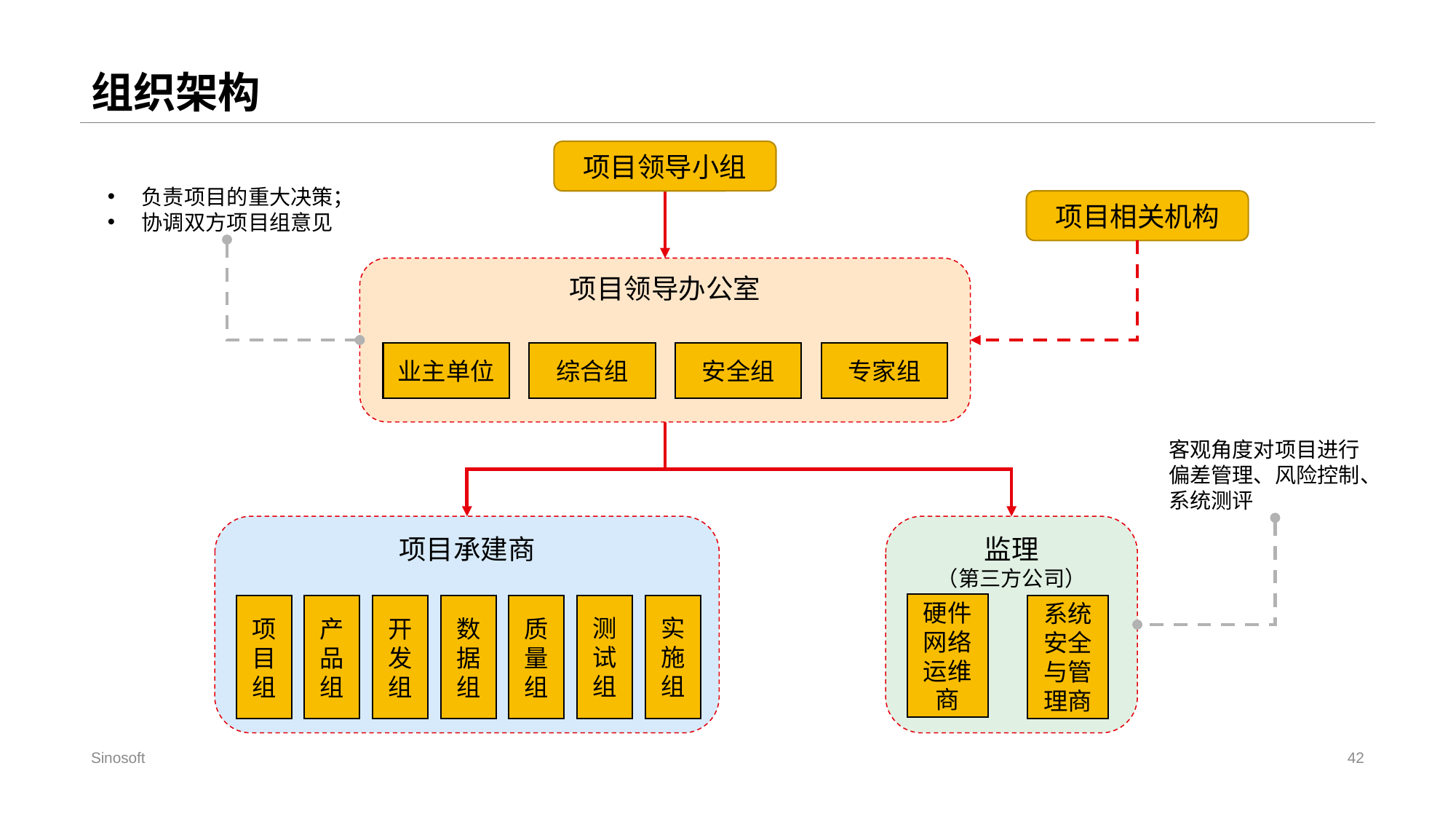

# 组织架构
项目领导小组
负责项目的重大决策；
协调双方项目组意见
项目相关机构
项目领导办公室
业主单位
综合组
安全组
专家组
客观角度对项目进行
偏差管理、风险控制、
系统测评
监理
（第三方公司）
项目承建商
硬件网络运维商
系统安全与管理商
测试组
实施组
项目组
产品组
开发组
数据组
质量组
Sinosoft
42